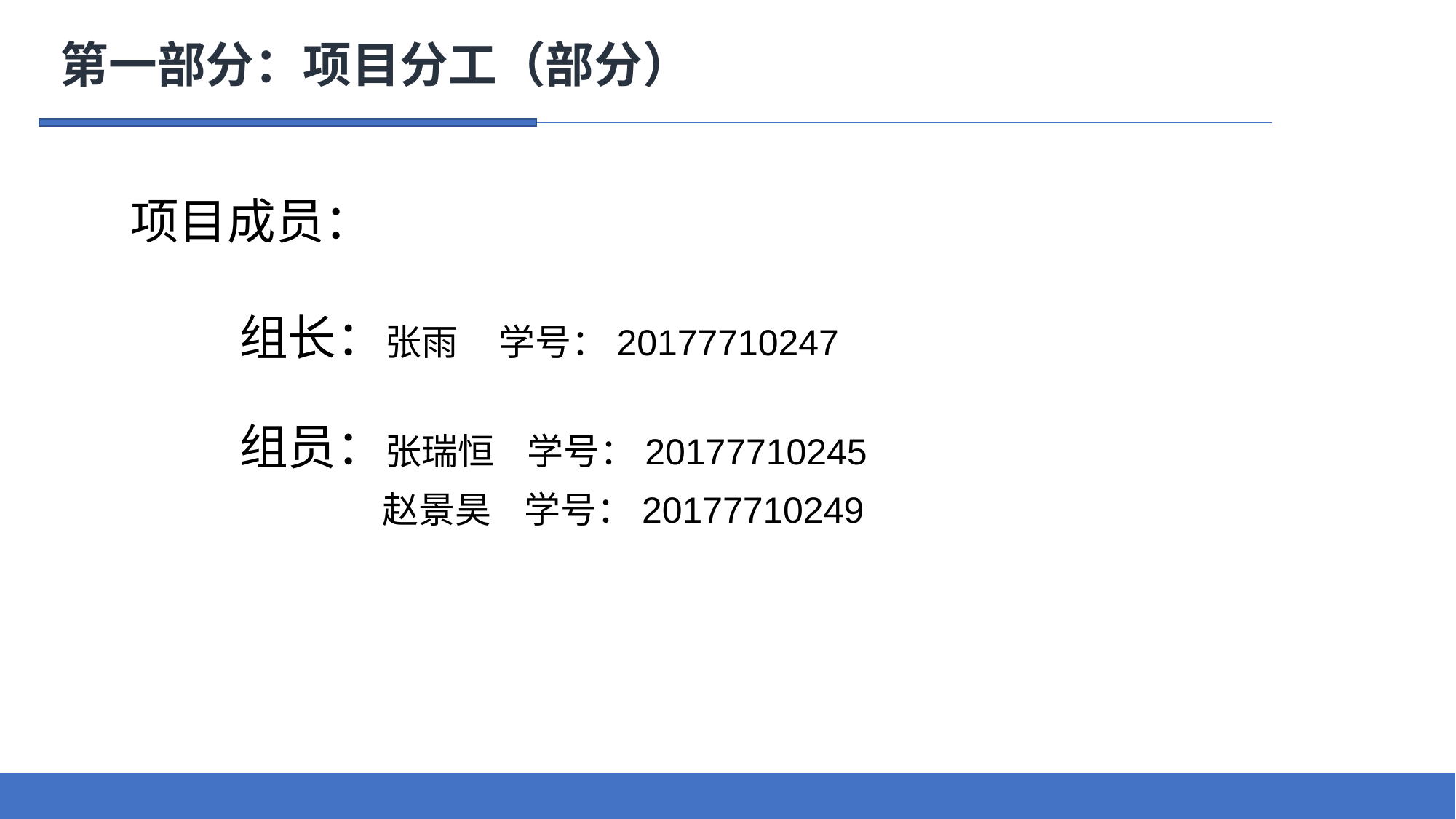

第一部分：项目分工（部分）
项目成员：

	组长：张雨     学号：20177710247

	组员：张瑞恒    学号：20177710245
		  赵景昊    学号：20177710249